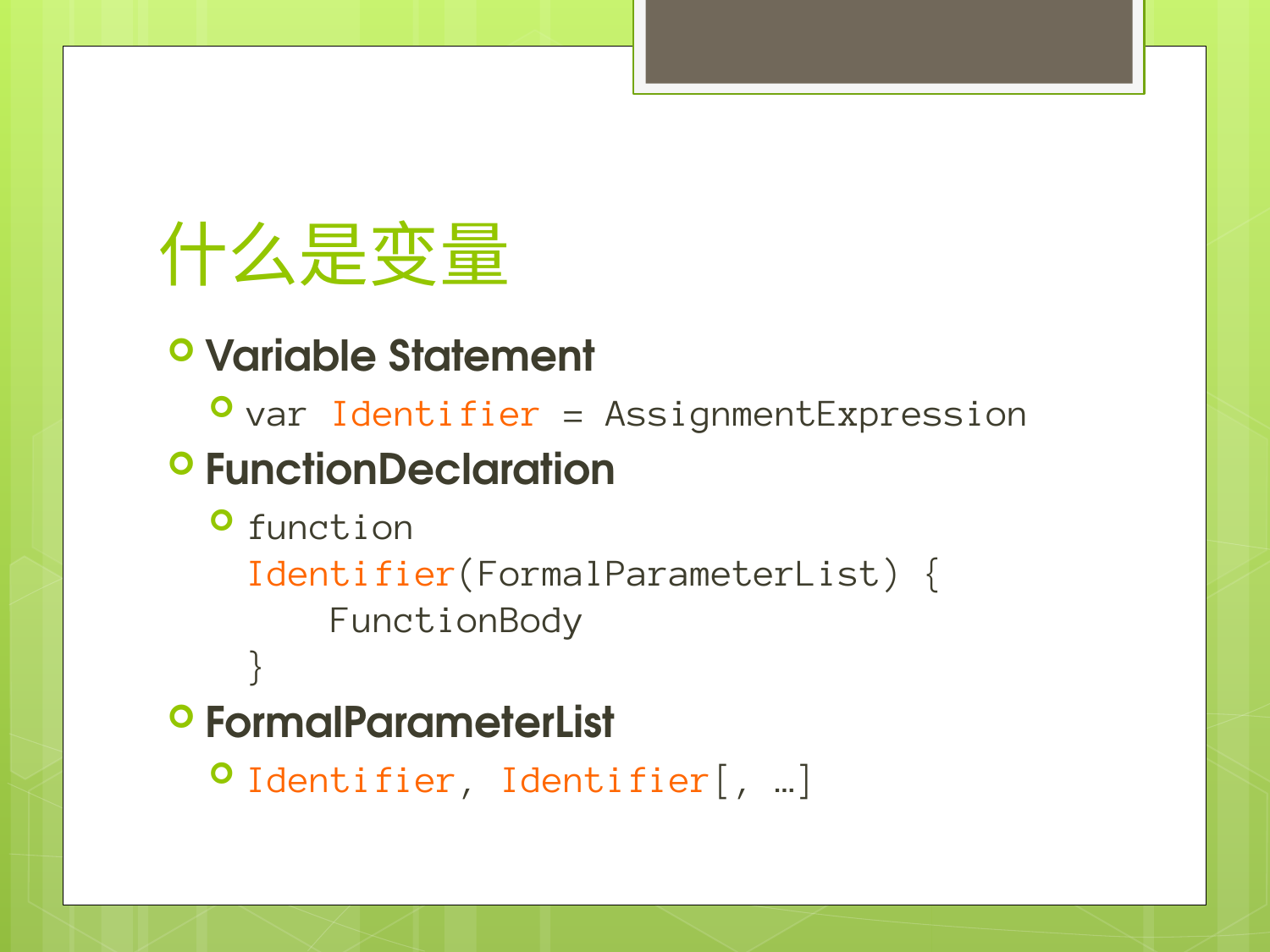

# 什么是变量
Variable Statement
var Identifier = AssignmentExpression
FunctionDeclaration
function Identifier(FormalParameterList) {
    FunctionBody
}
FormalParameterList
Identifier, Identifier[, …]